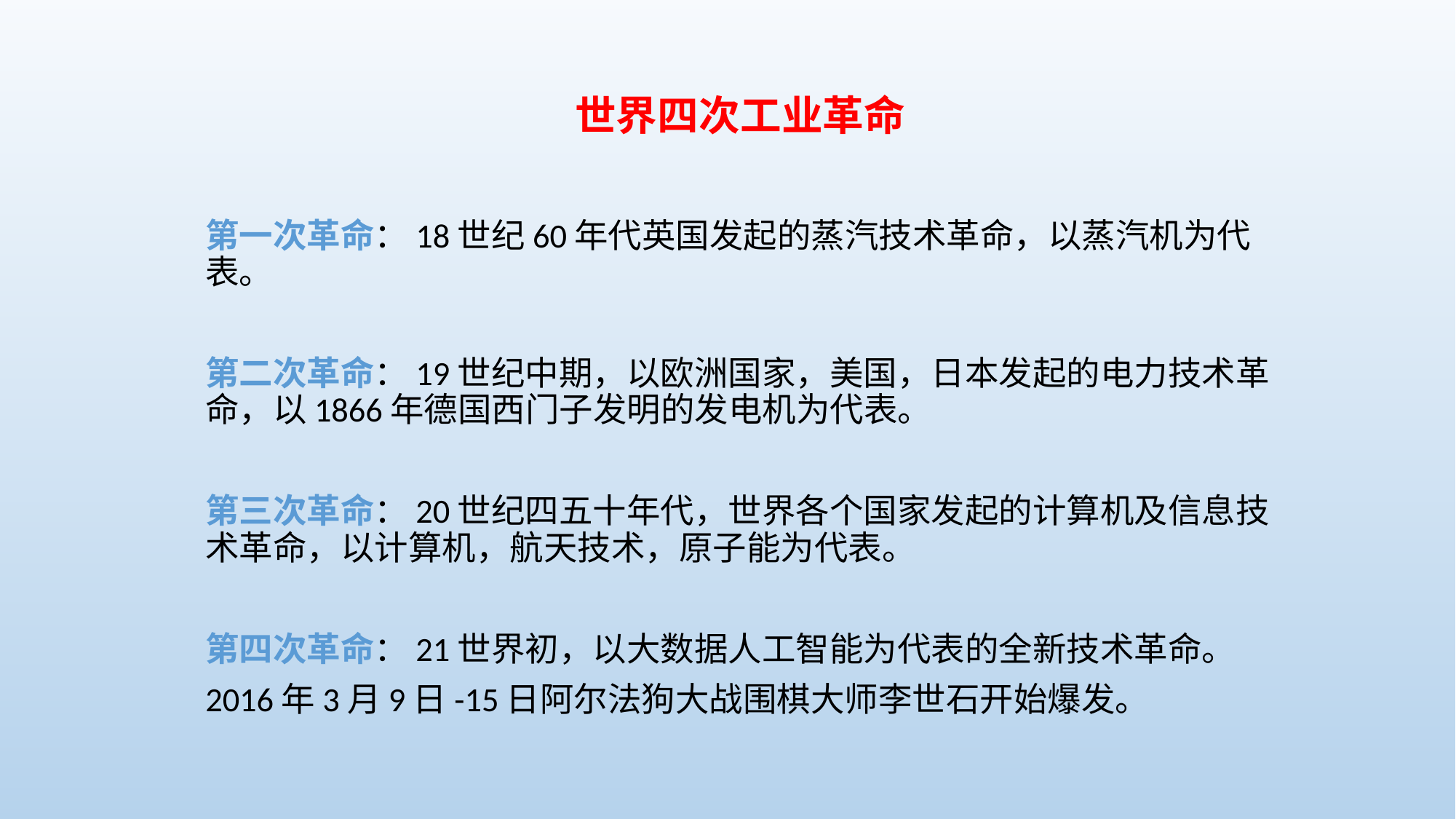

# 世界四次工业革命
第一次革命：18世纪60年代英国发起的蒸汽技术革命，以蒸汽机为代表。

第二次革命：19世纪中期，以欧洲国家，美国，日本发起的电力技术革命，以1866年德国西门子发明的发电机为代表。

第三次革命：20世纪四五十年代，世界各个国家发起的计算机及信息技术革命，以计算机，航天技术，原子能为代表。

第四次革命：21世界初，以大数据人工智能为代表的全新技术革命。
2016年3月9日-15日阿尔法狗大战围棋大师李世石开始爆发。